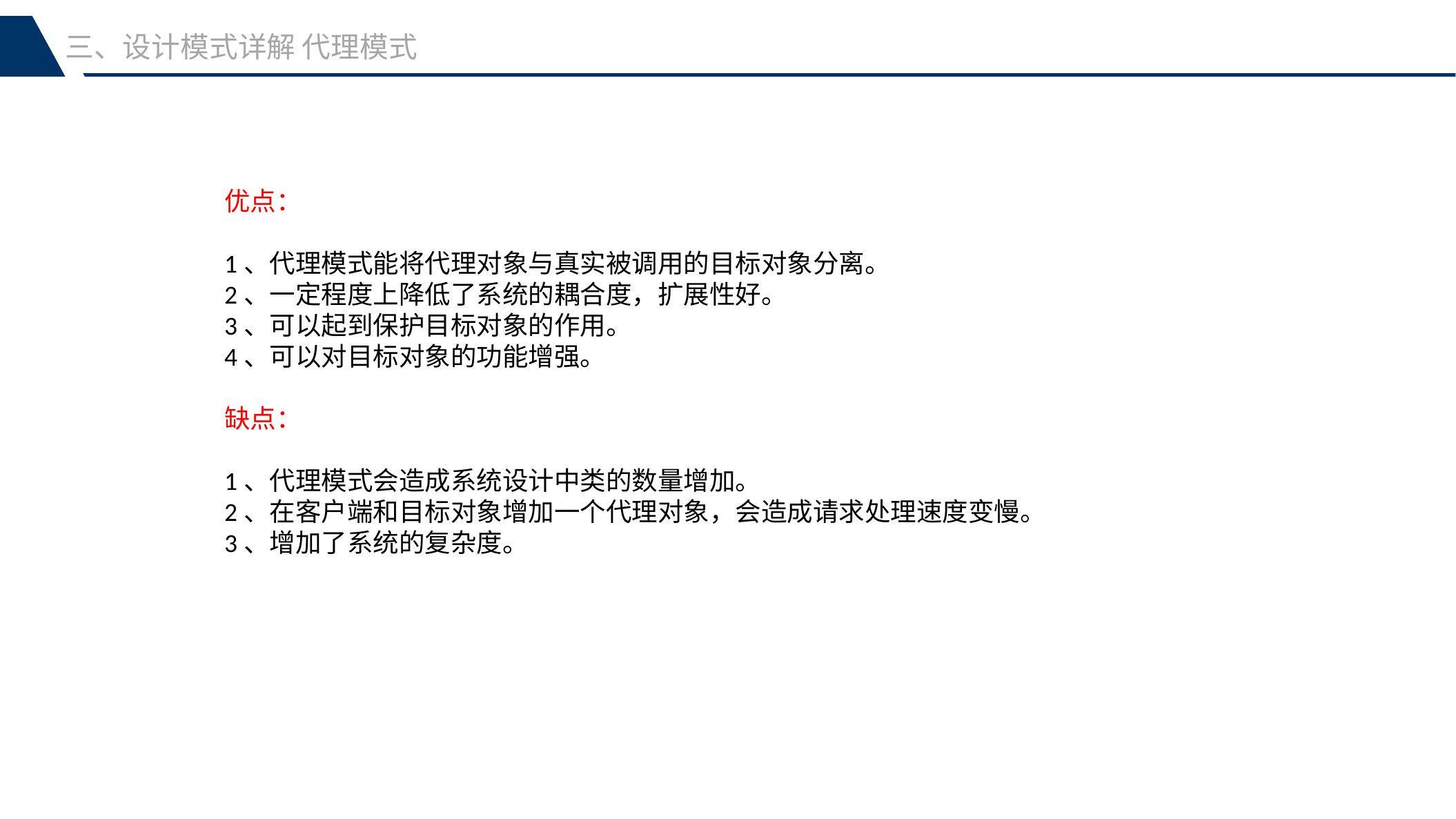

三、设计模式详解 代理模式

优点：

1、代理模式能将代理对象与真实被调用的目标对象分离。
2、一定程度上降低了系统的耦合度，扩展性好。
3、可以起到保护目标对象的作用。
4、可以对目标对象的功能增强。

缺点：

1、代理模式会造成系统设计中类的数量增加。
2、在客户端和目标对象增加一个代理对象，会造成请求处理速度变慢。
3、增加了系统的复杂度。